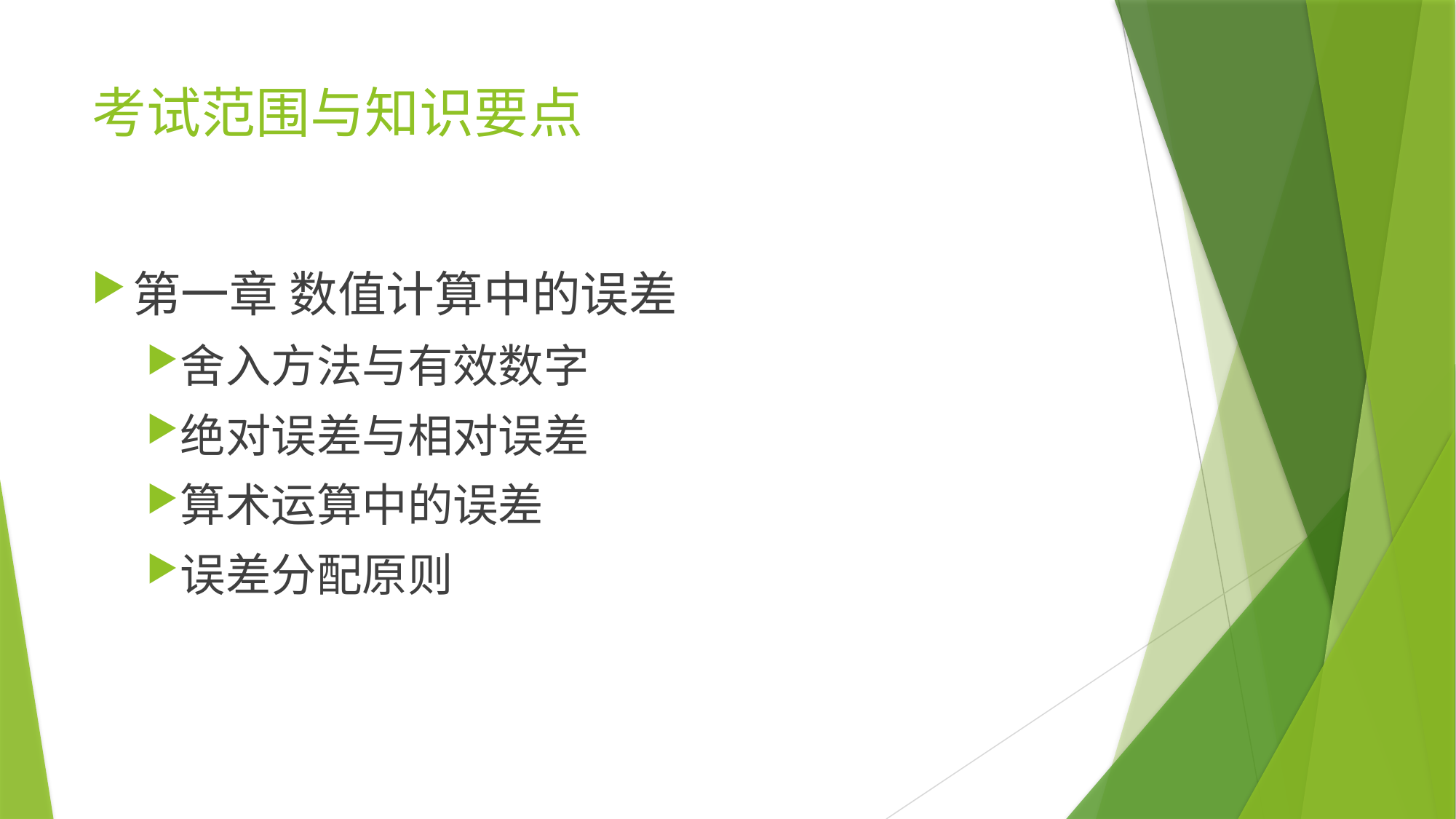

# 考试范围与知识要点
第一章 数值计算中的误差
舍入方法与有效数字
绝对误差与相对误差
算术运算中的误差
误差分配原则